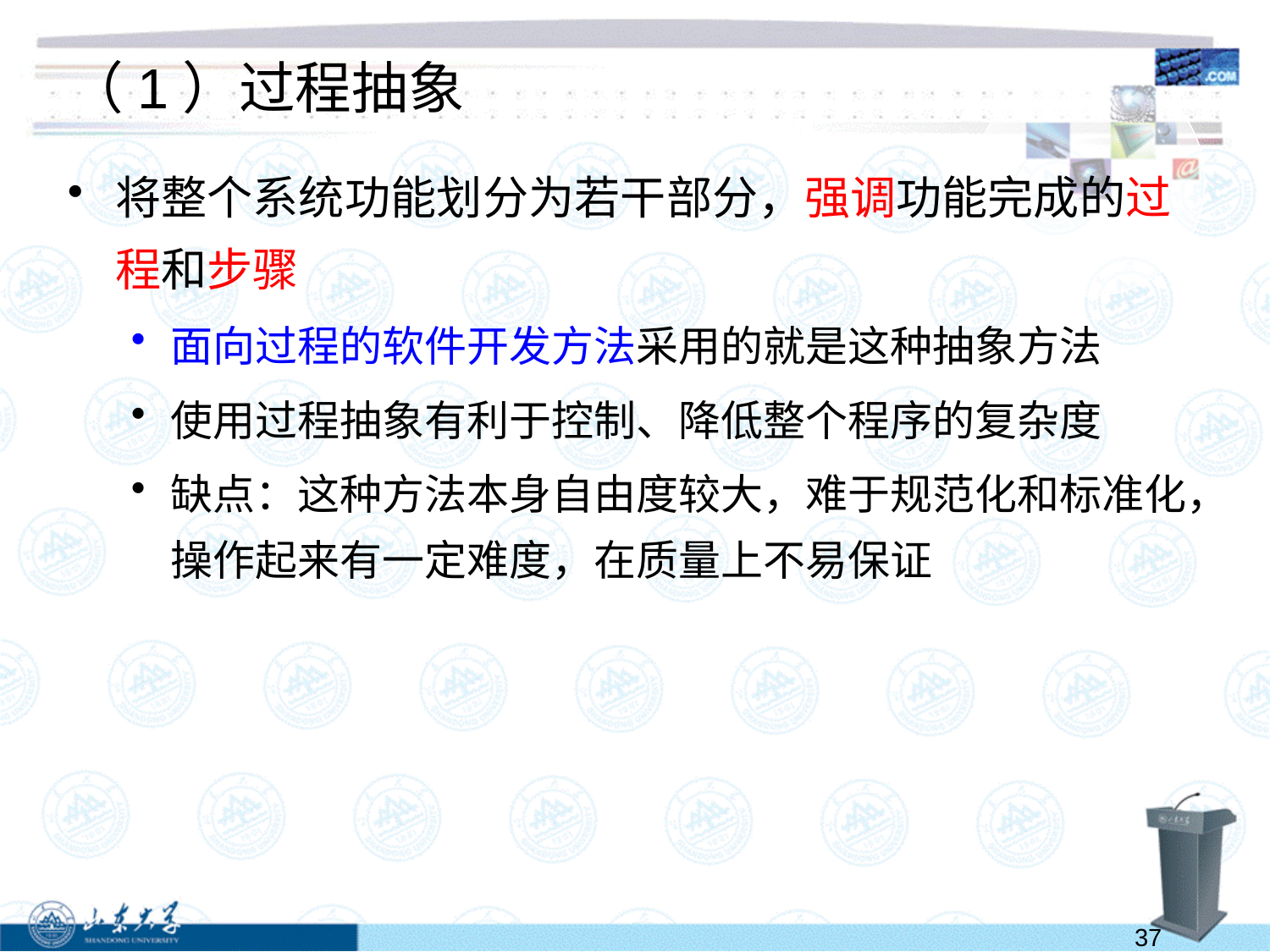

# （1）过程抽象
将整个系统功能划分为若干部分，强调功能完成的过程和步骤
面向过程的软件开发方法采用的就是这种抽象方法
使用过程抽象有利于控制、降低整个程序的复杂度
缺点：这种方法本身自由度较大，难于规范化和标准化，操作起来有一定难度，在质量上不易保证
37